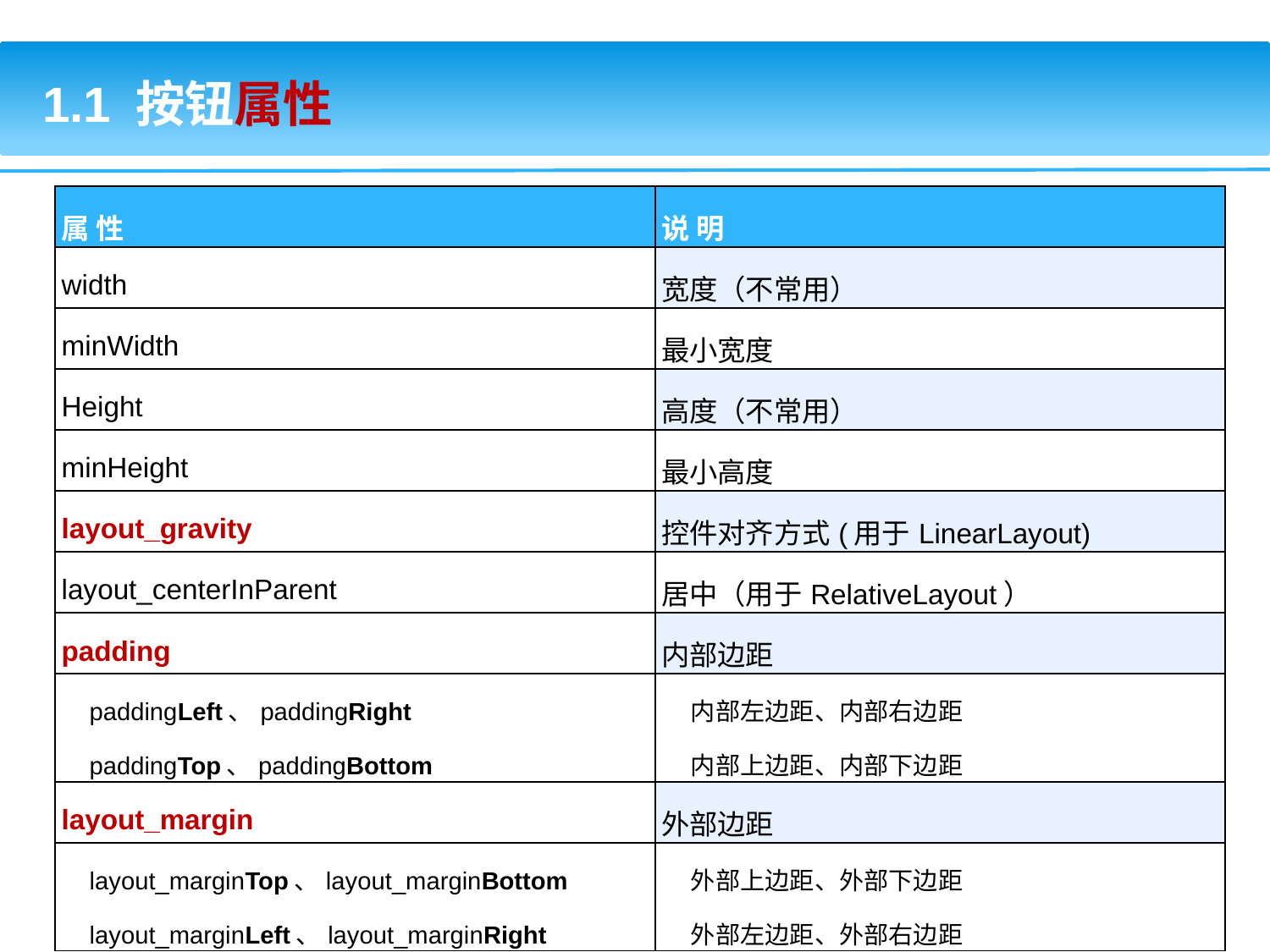

1.1 按钮属性
| 属 性 | 说 明 |
| --- | --- |
| width | 宽度（不常用） |
| minWidth | 最小宽度 |
| Height | 高度（不常用） |
| minHeight | 最小高度 |
| layout\_gravity | 控件对齐方式(用于LinearLayout) |
| layout\_centerInParent | 居中（用于RelativeLayout） |
| padding | 内部边距 |
| paddingLeft、paddingRight paddingTop、paddingBottom | 内部左边距、内部右边距 内部上边距、内部下边距 |
| layout\_margin | 外部边距 |
| layout\_marginTop、layout\_marginBottom layout\_marginLeft、layout\_marginRight | 外部上边距、外部下边距 外部左边距、外部右边距 |